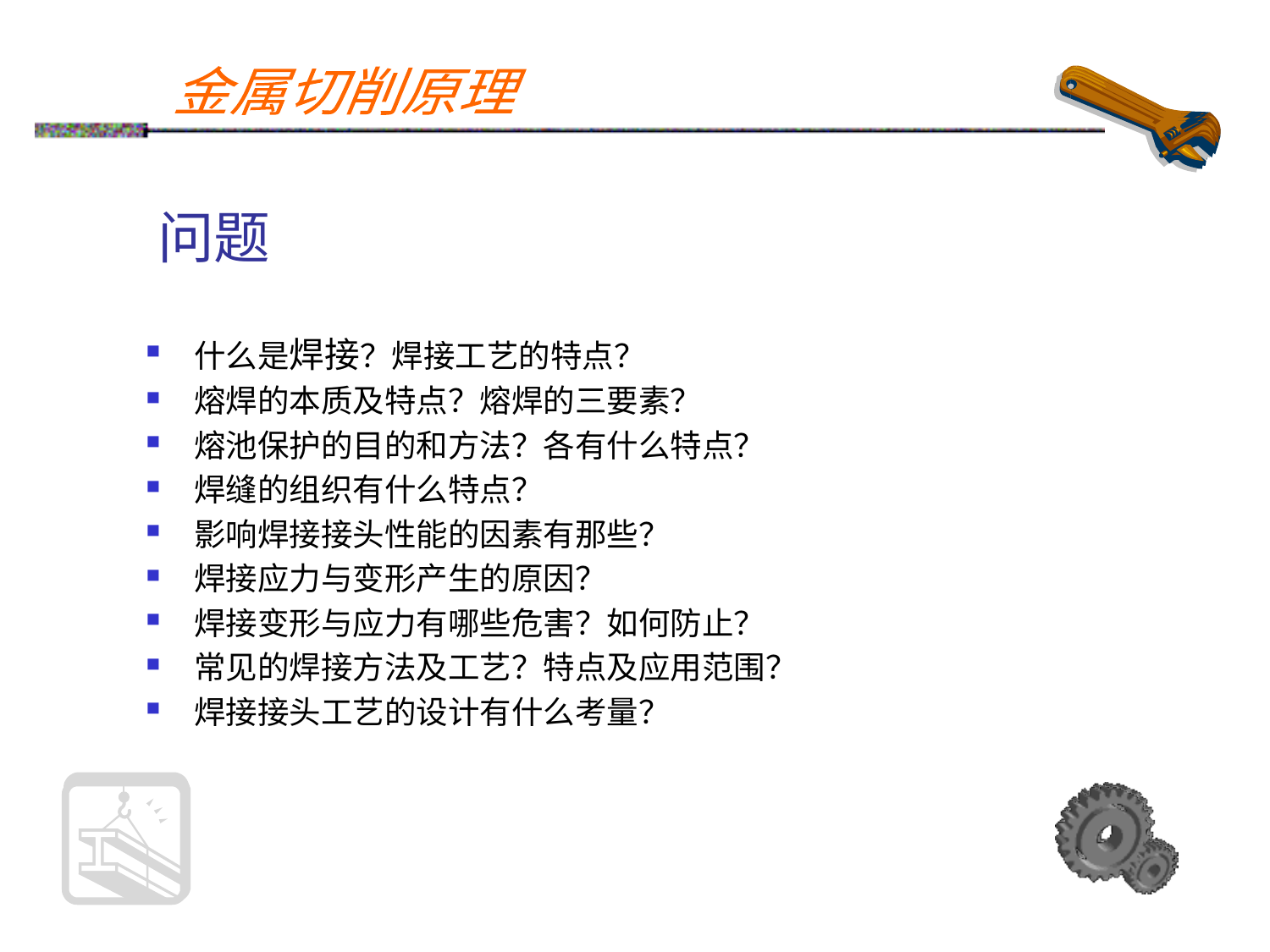

# 问题
什么是焊接？焊接工艺的特点？
熔焊的本质及特点？熔焊的三要素？
熔池保护的目的和方法？各有什么特点？
焊缝的组织有什么特点？
影响焊接接头性能的因素有那些？
焊接应力与变形产生的原因？
焊接变形与应力有哪些危害？如何防止？
常见的焊接方法及工艺？特点及应用范围？
焊接接头工艺的设计有什么考量？